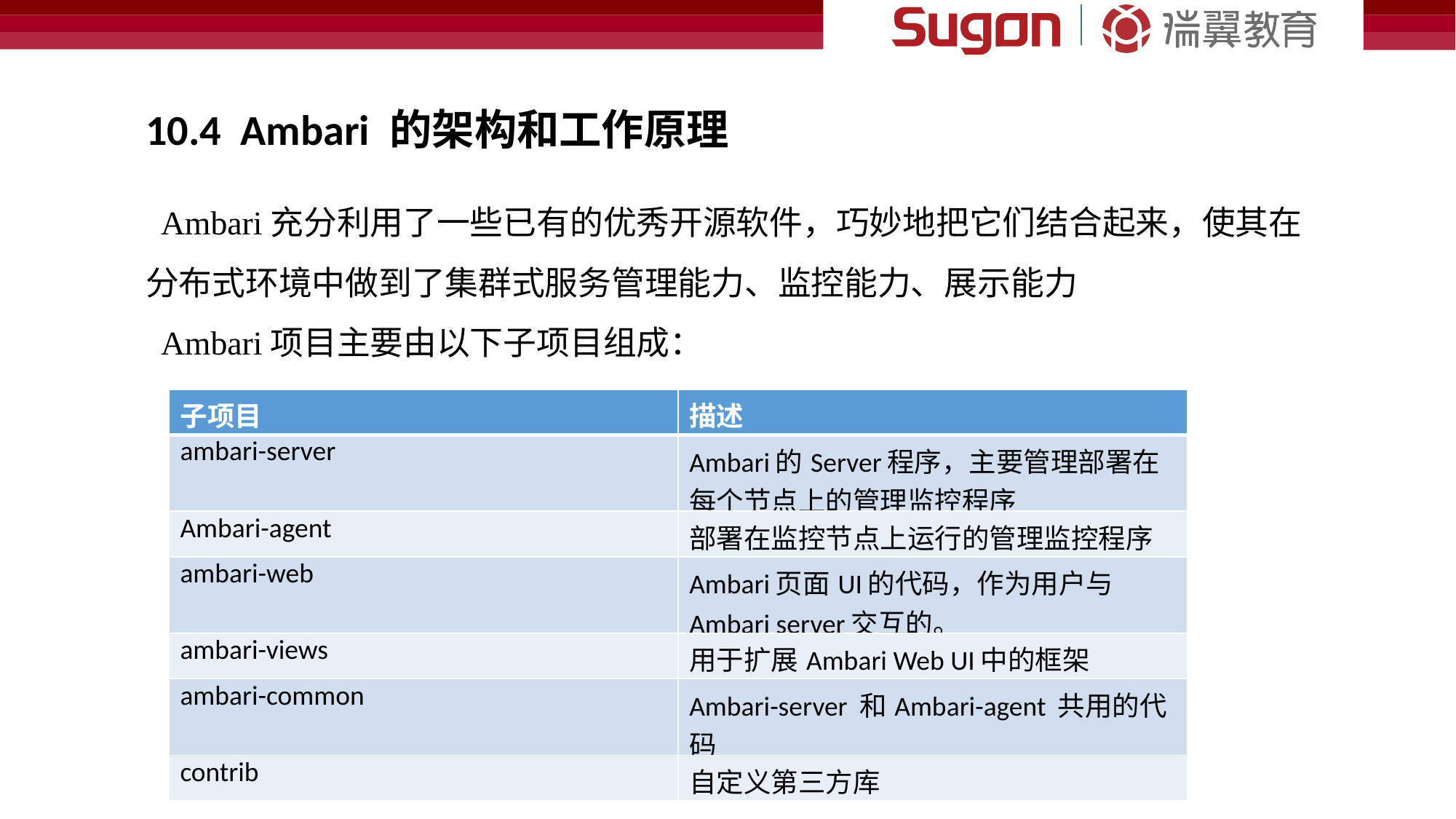

10.4  Ambari 的架构和工作原理
Ambari充分利用了一些已有的优秀开源软件，巧妙地把它们结合起来，使其在分布式环境中做到了集群式服务管理能力、监控能力、展示能力
Ambari项目主要由以下子项目组成：
| 子项目 | 描述 |
| --- | --- |
| ambari-server | Ambari的Server程序，主要管理部署在每个节点上的管理监控程序 |
| Ambari-agent | 部署在监控节点上运行的管理监控程序 |
| ambari-web | Ambari页面UI的代码，作为用户与Ambari server交互的。 |
| ambari-views | 用于扩展Ambari Web UI中的框架 |
| ambari-common | Ambari-server 和Ambari-agent 共用的代码 |
| contrib | 自定义第三方库 |